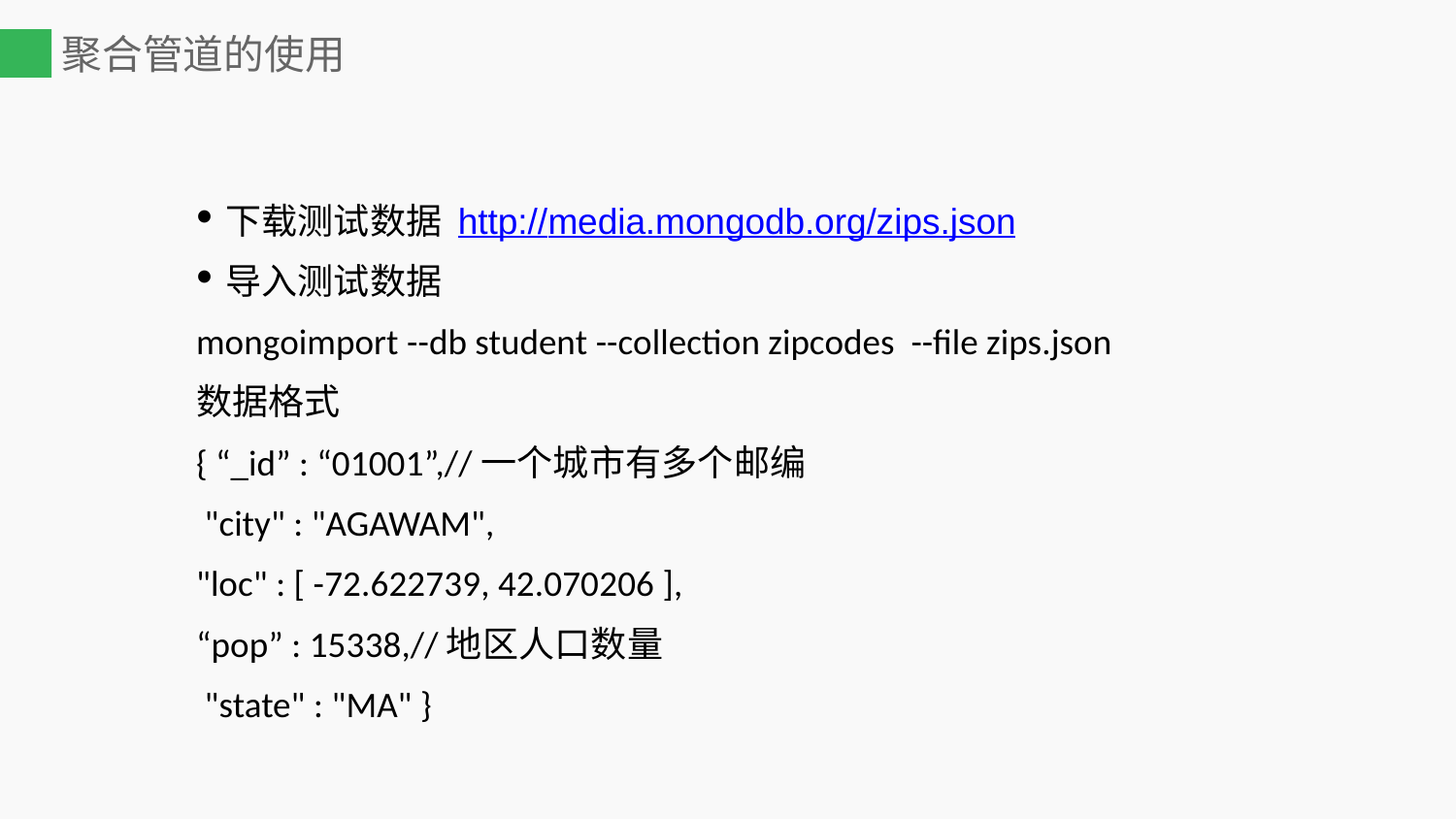

# 聚合管道的使用
下载测试数据 http://media.mongodb.org/zips.json
导入测试数据
mongoimport --db student --collection zipcodes  --file zips.json
数据格式
{ “_id” : “01001”,//一个城市有多个邮编
 "city" : "AGAWAM",
"loc" : [ -72.622739, 42.070206 ],
“pop” : 15338,//地区人口数量
 "state" : "MA" }